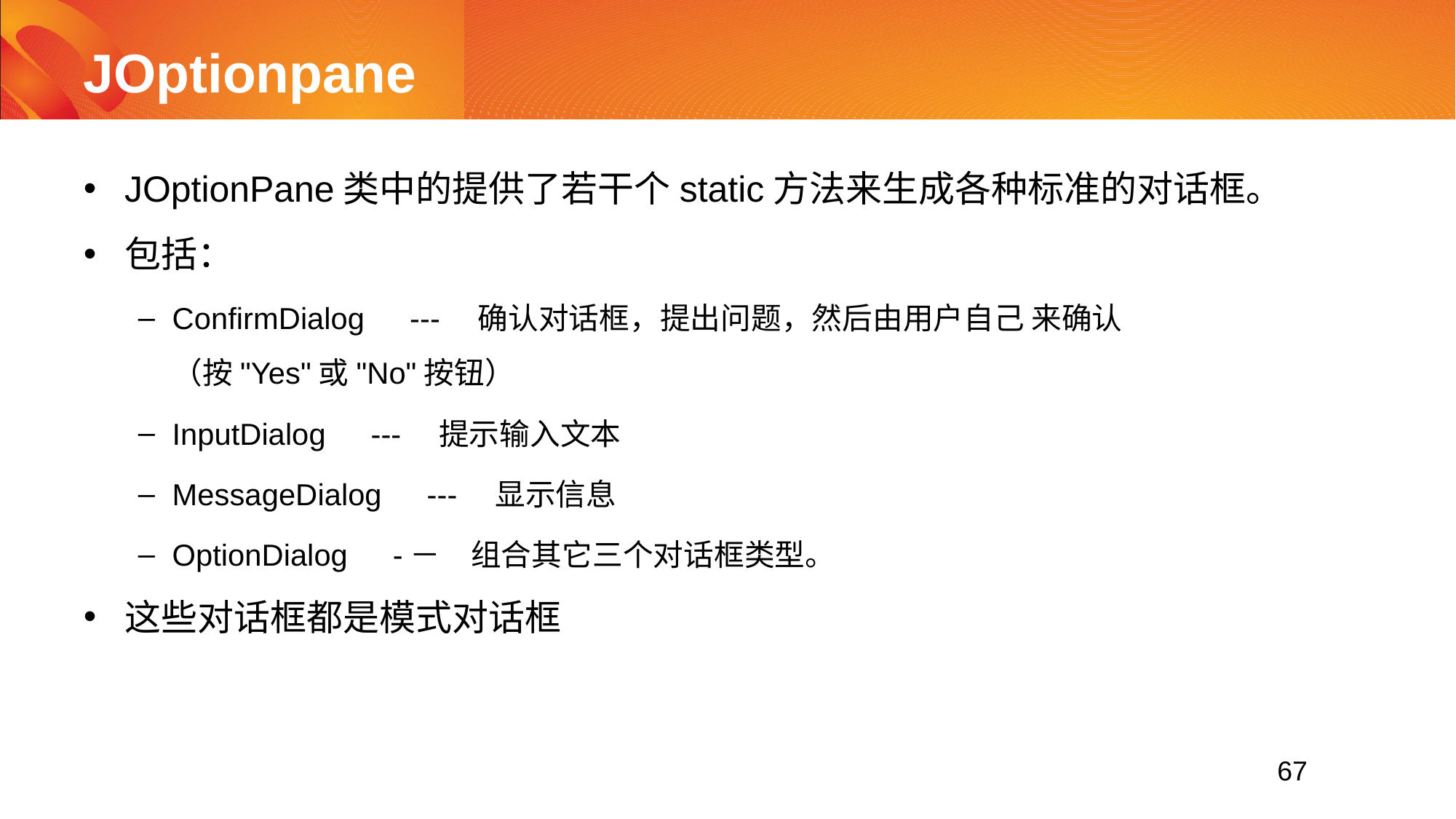

# JOptionpane
JOptionPane类中的提供了若干个static方法来生成各种标准的对话框。
包括：
ConfirmDialog　---　确认对话框，提出问题，然后由用户自己 来确认（按"Yes"或"No"按钮）
InputDialog　---　提示输入文本
MessageDialog　---　显示信息
OptionDialog　-－　组合其它三个对话框类型。
这些对话框都是模式对话框